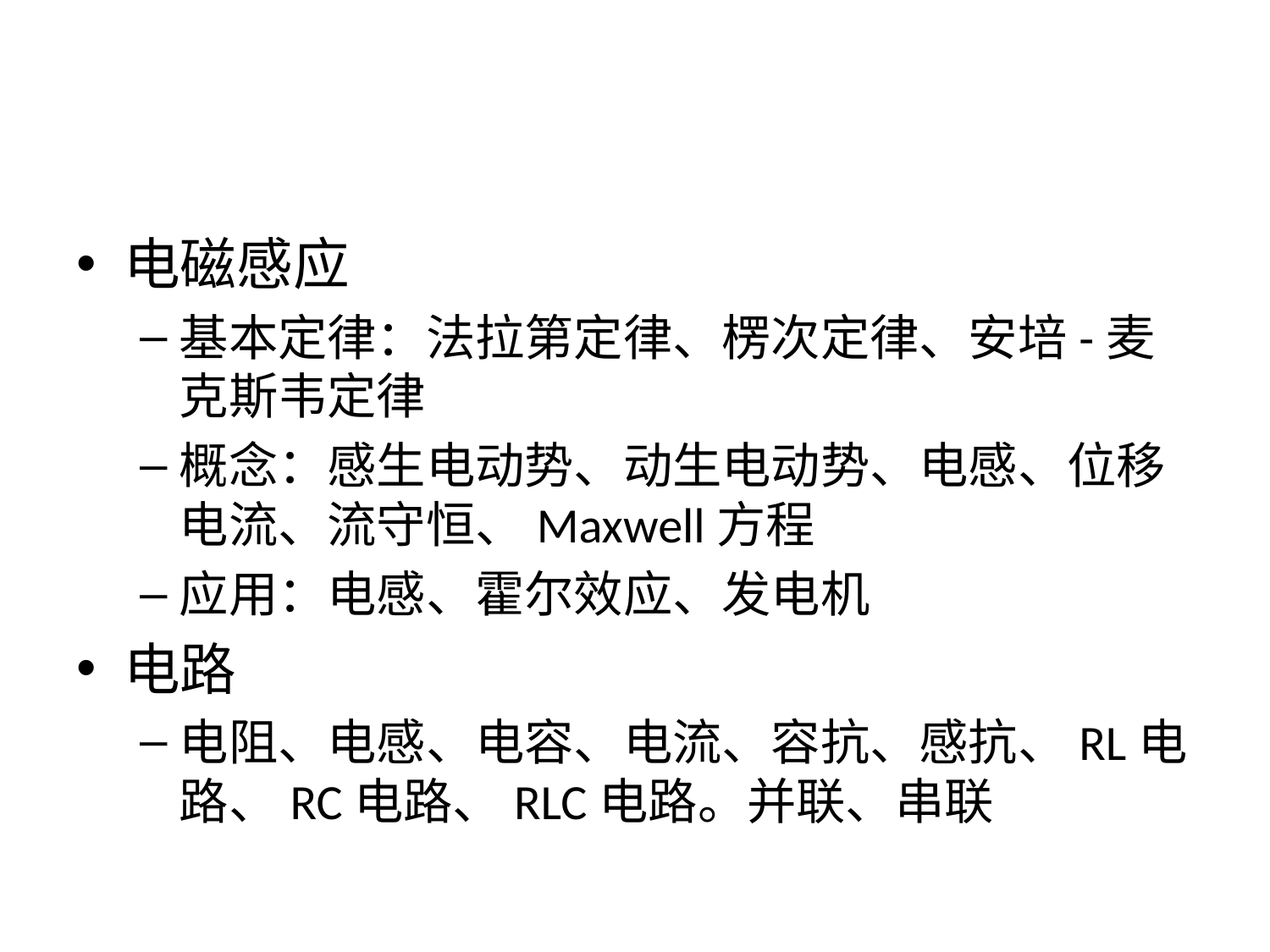

#
电磁感应
基本定律：法拉第定律、楞次定律、安培-麦克斯韦定律
概念：感生电动势、动生电动势、电感、位移电流、流守恒、Maxwell方程
应用：电感、霍尔效应、发电机
电路
电阻、电感、电容、电流、容抗、感抗、RL电路、RC电路、RLC电路。并联、串联